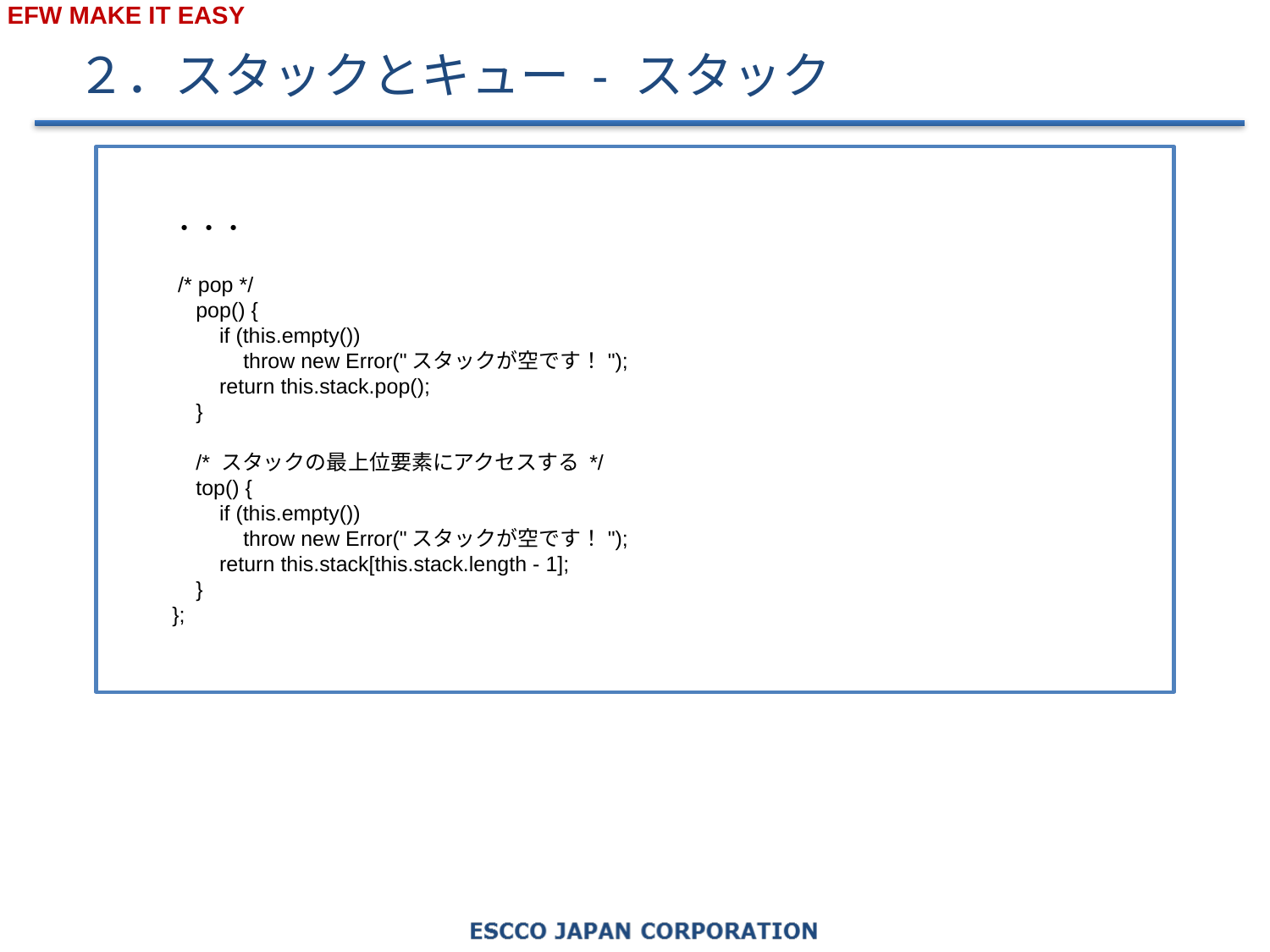

# ２．スタックとキュー - スタック
・・・

 /* pop */
    pop() {
        if (this.empty())
            throw new Error("スタックが空です！");
        return this.stack.pop();
    }

    /* スタックの最上位要素にアクセスする */
    top() {
        if (this.empty())
            throw new Error("スタックが空です！");
        return this.stack[this.stack.length - 1];
    }
};